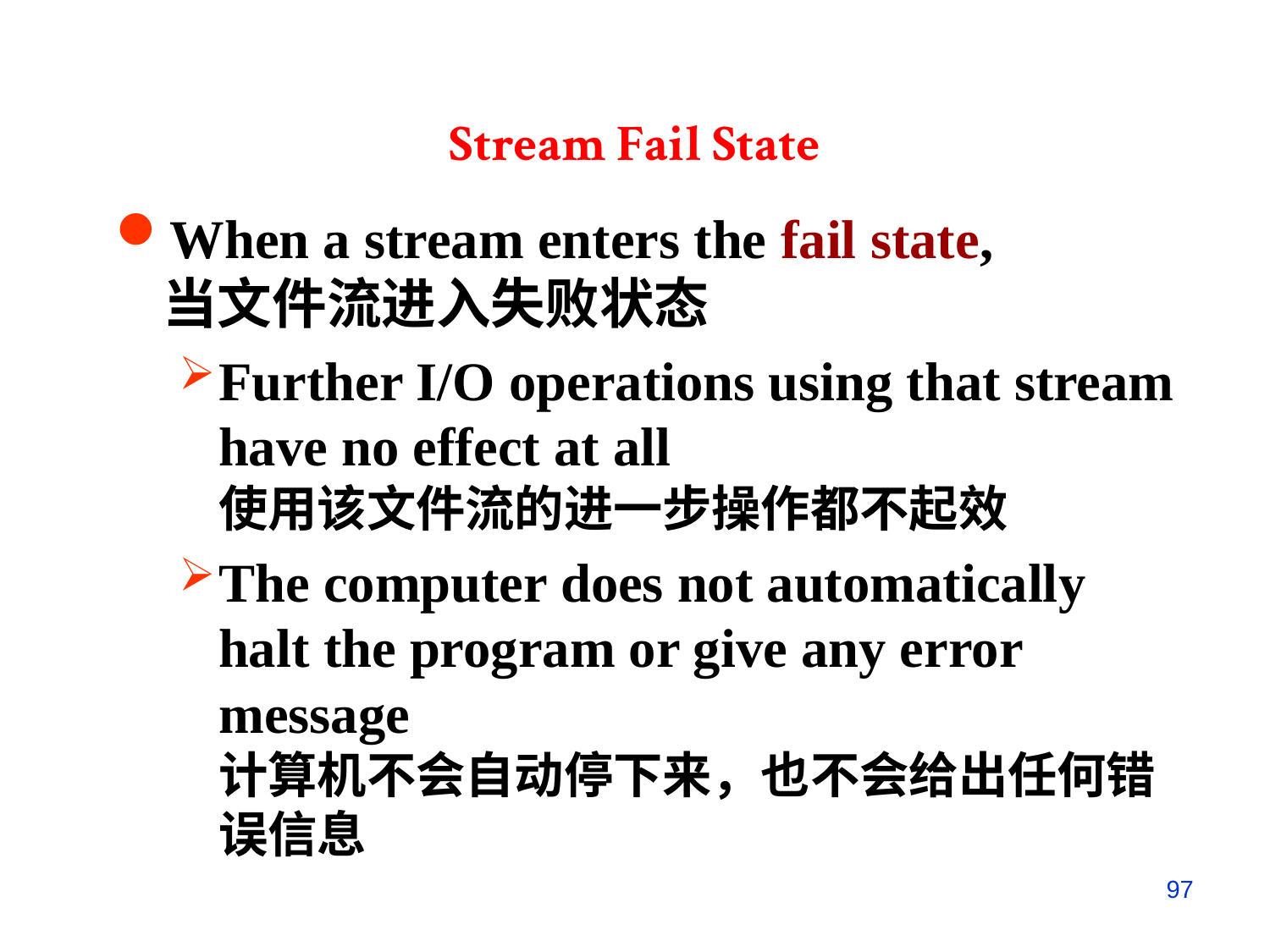

Stream Fail State
When a stream enters the fail state,
当文件流进入失败状态
Further I/O operations using that stream have no effect at all
使用该文件流的进一步操作都不起效
The computer does not automatically halt the program or give any error message
计算机不会自动停下来，也不会给出任何错误信息
97